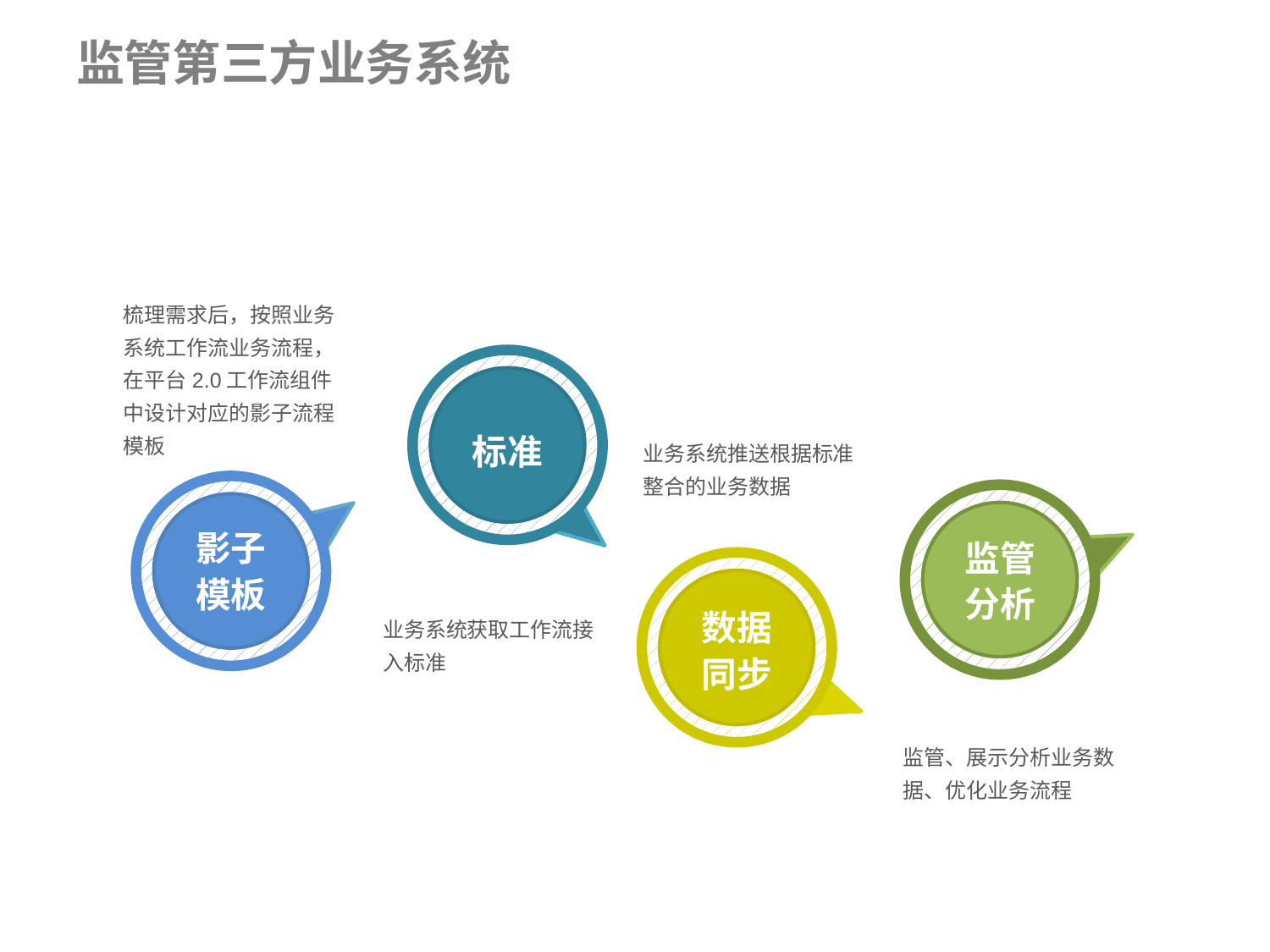

# 监管第三方业务系统
梳理需求后，按照业务系统工作流业务流程，在平台2.0工作流组件中设计对应的影子流程模板

标准
业务系统推送根据标准整合的业务数据

影子模板
监管分析

数据同步
业务系统获取工作流接入标准
监管、展示分析业务数据、优化业务流程